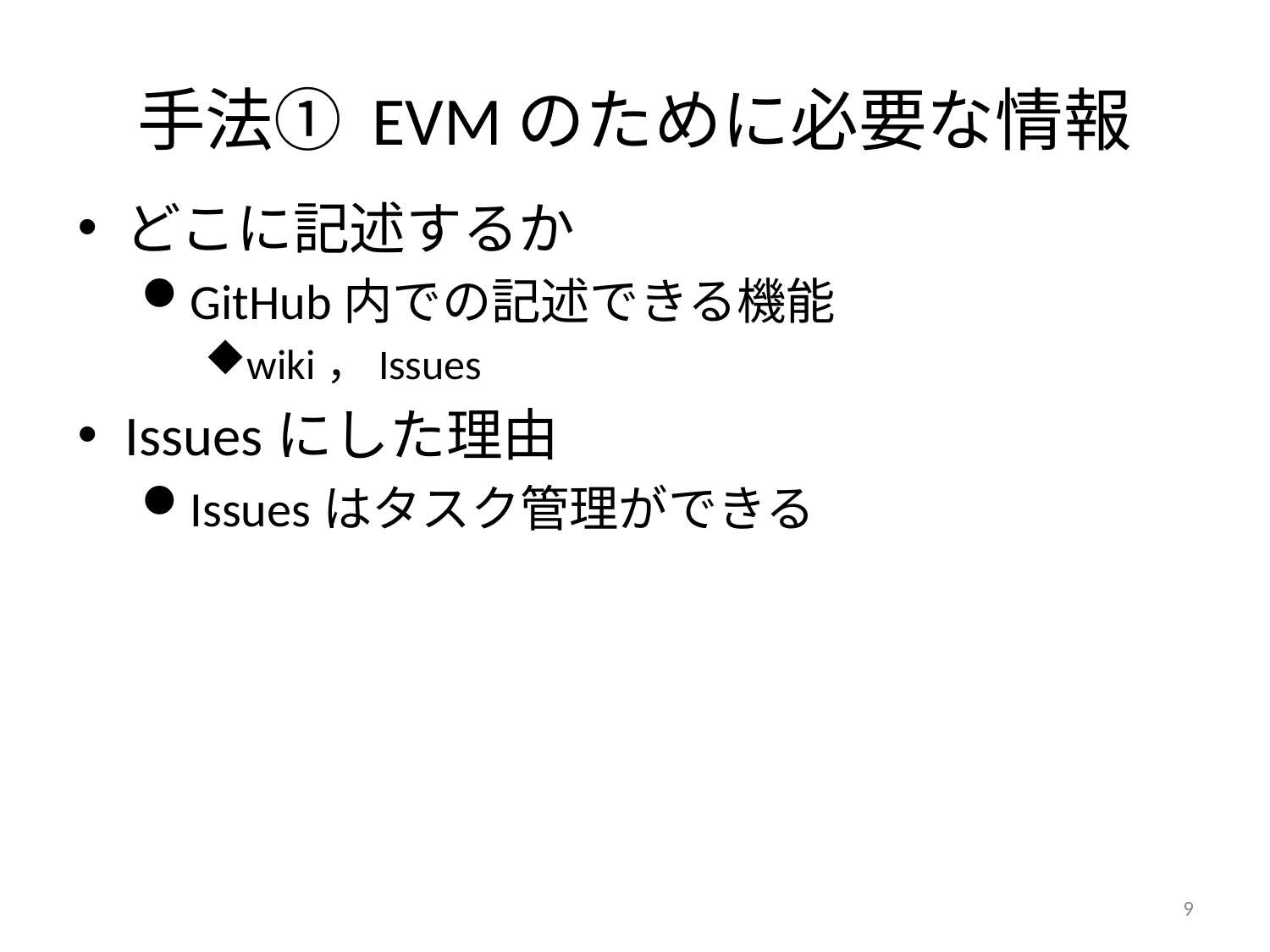

# 手法① EVMのために必要な情報
どこに記述するか
GitHub内での記述できる機能
wiki，Issues
Issuesにした理由
Issuesはタスク管理ができる

9